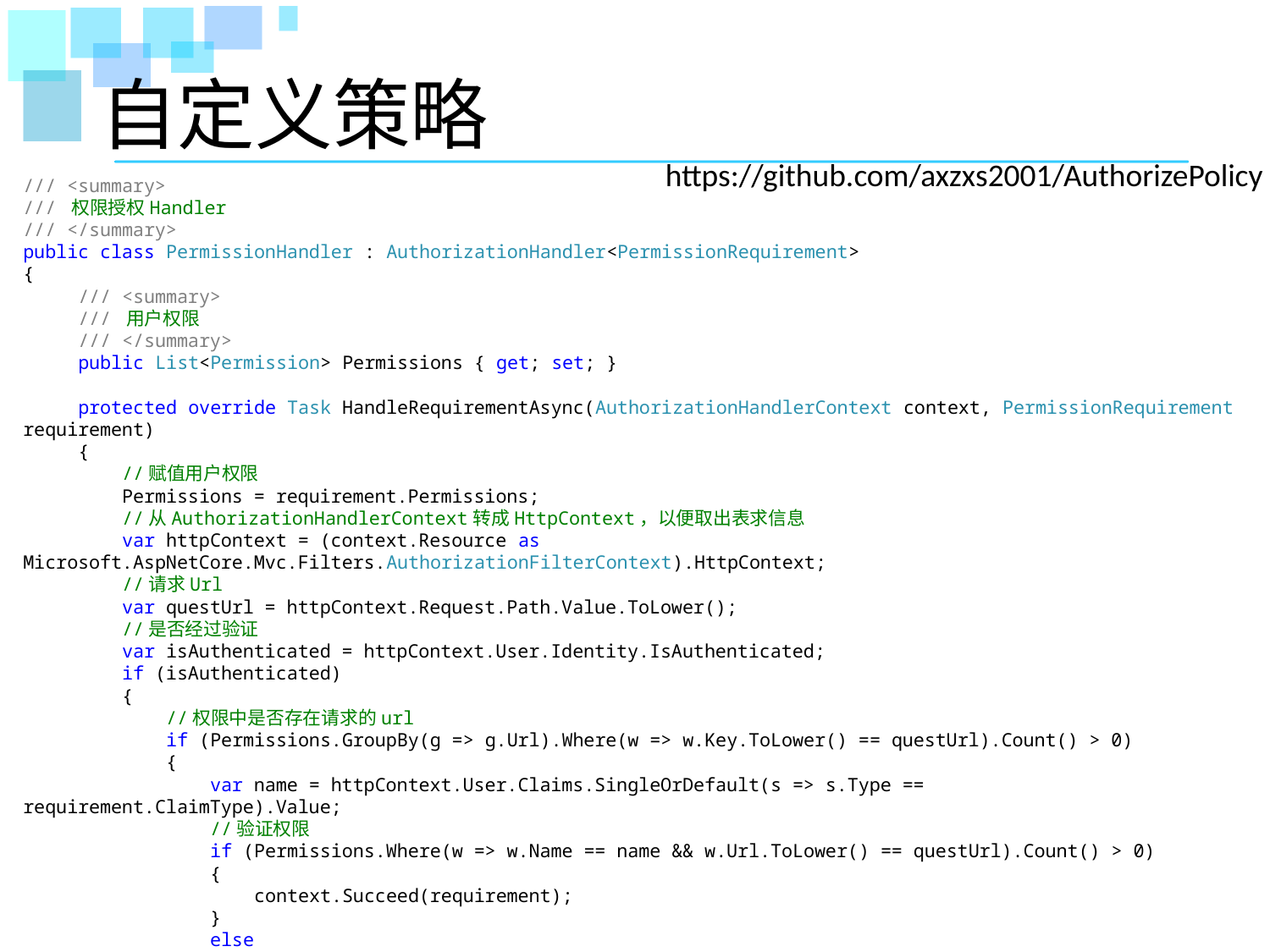

# 自定义策略
https://github.com/axzxs2001/AuthorizePolicy
/// <summary>
/// 权限授权Handler
/// </summary>
public class PermissionHandler : AuthorizationHandler<PermissionRequirement>
{
     /// <summary>
     /// 用户权限
     /// </summary>
     public List<Permission> Permissions { get; set; }

     protected override Task HandleRequirementAsync(AuthorizationHandlerContext context, PermissionRequirement requirement)
     {
         //赋值用户权限
         Permissions = requirement.Permissions;
         //从AuthorizationHandlerContext转成HttpContext，以便取出表求信息
         var httpContext = (context.Resource as Microsoft.AspNetCore.Mvc.Filters.AuthorizationFilterContext).HttpContext;
         //请求Url
         var questUrl = httpContext.Request.Path.Value.ToLower();
         //是否经过验证
         var isAuthenticated = httpContext.User.Identity.IsAuthenticated;
         if (isAuthenticated)
         {
             //权限中是否存在请求的url
             if (Permissions.GroupBy(g => g.Url).Where(w => w.Key.ToLower() == questUrl).Count() > 0)
             {
                 var name = httpContext.User.Claims.SingleOrDefault(s => s.Type == requirement.ClaimType).Value;
                 //验证权限
                 if (Permissions.Where(w => w.Name == name && w.Url.ToLower() == questUrl).Count() > 0)
                 {
                     context.Succeed(requirement);
                 }
                 else
                 {
                     //无权限跳转到拒绝页面
                     httpContext.Response.Redirect(requirement.DeniedAction);
                 }
             }
             else
             {
                 context.Succeed(requirement);
             }
         }
         return Task.CompletedTask;
     }
 }